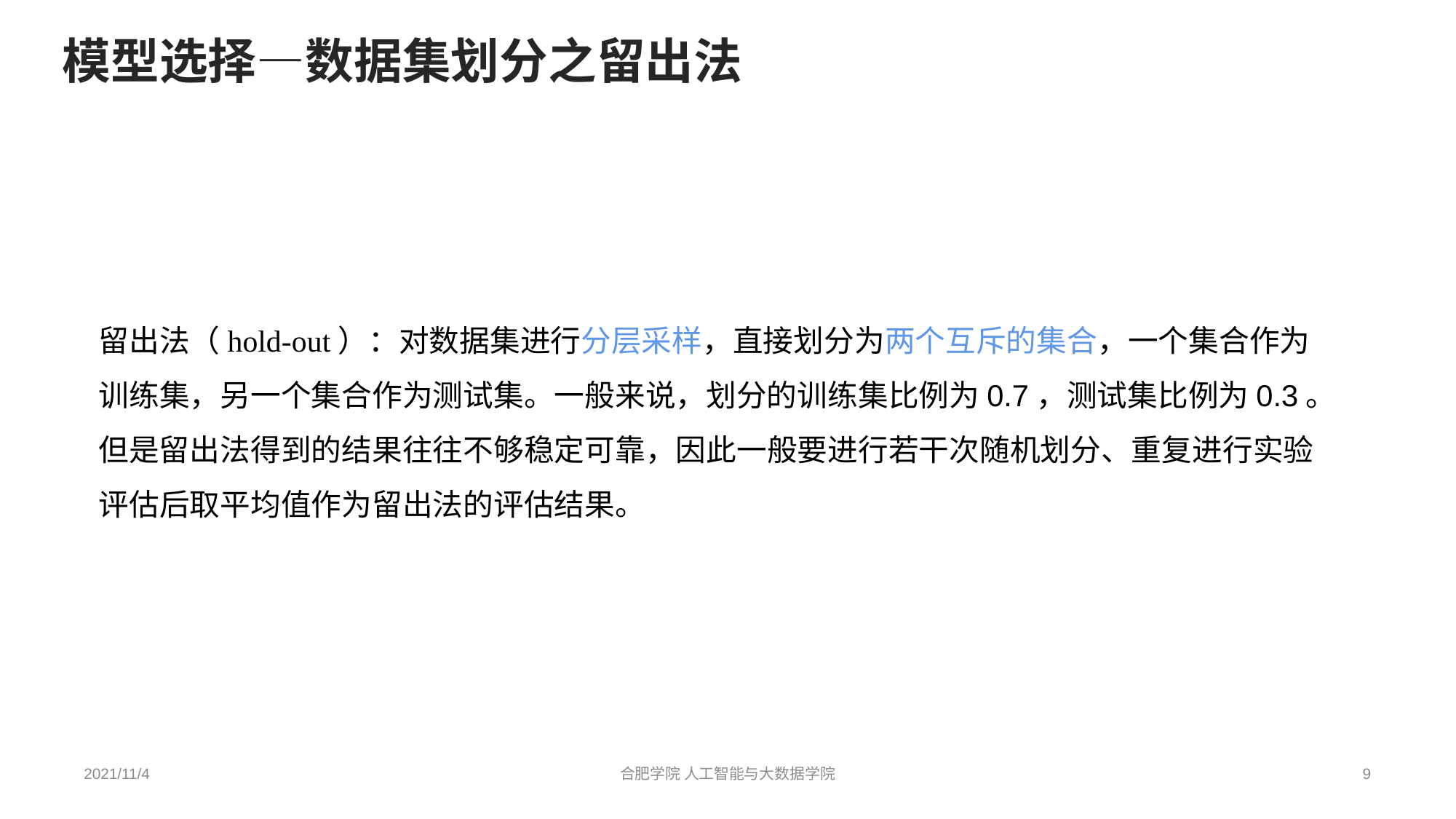

模型选择—数据集划分之留出法
留出法（hold-out）：对数据集进行分层采样，直接划分为两个互斥的集合，一个集合作为训练集，另一个集合作为测试集。一般来说，划分的训练集比例为0.7，测试集比例为0.3。但是留出法得到的结果往往不够稳定可靠，因此一般要进行若干次随机划分、重复进行实验评估后取平均值作为留出法的评估结果。
2021/11/4
合肥学院 人工智能与大数据学院
9